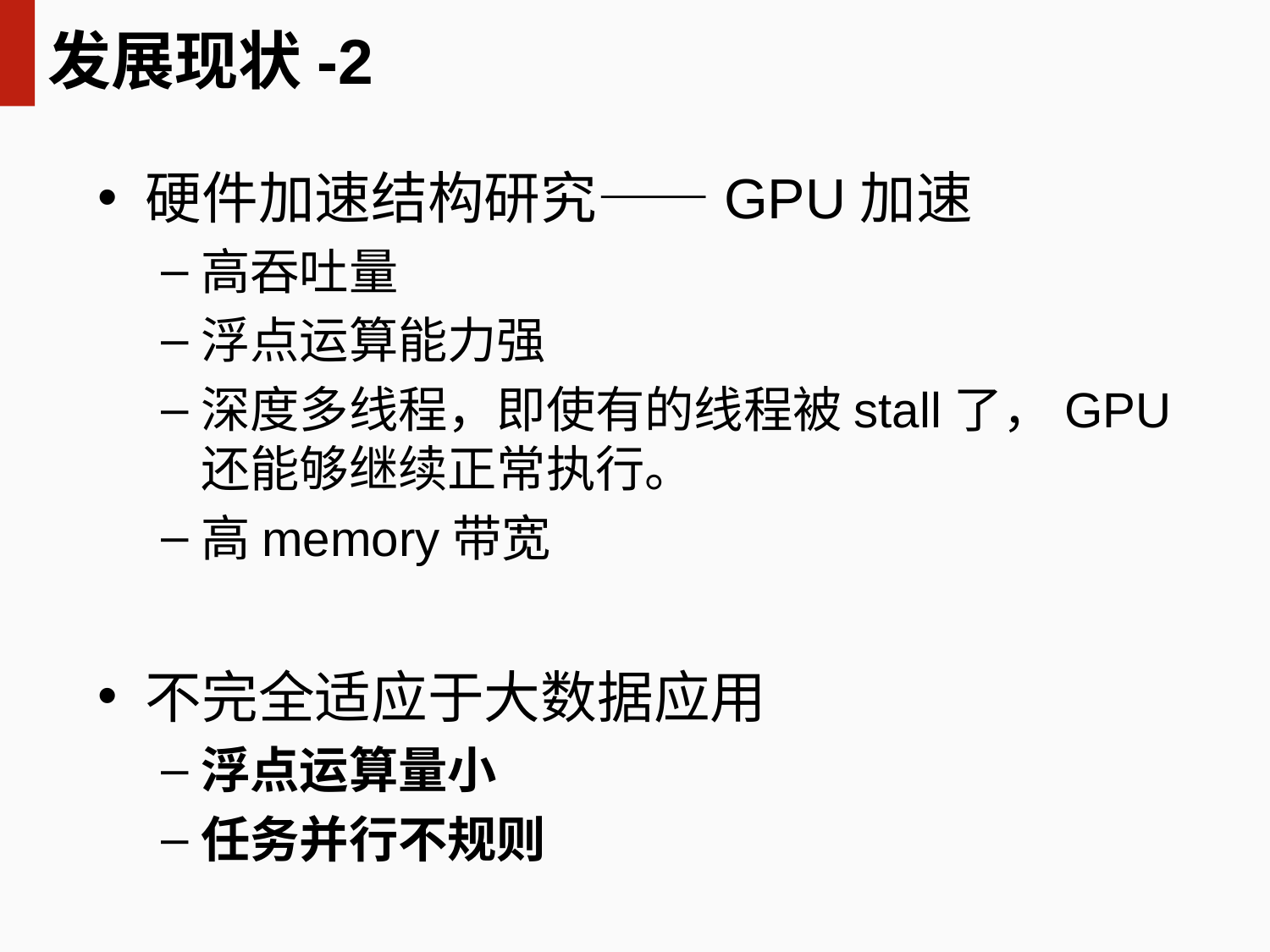

# 发展现状-2
硬件加速结构研究——GPU加速
高吞吐量
浮点运算能力强
深度多线程，即使有的线程被stall了，GPU还能够继续正常执行。
高memory带宽

不完全适应于大数据应用
浮点运算量小
任务并行不规则